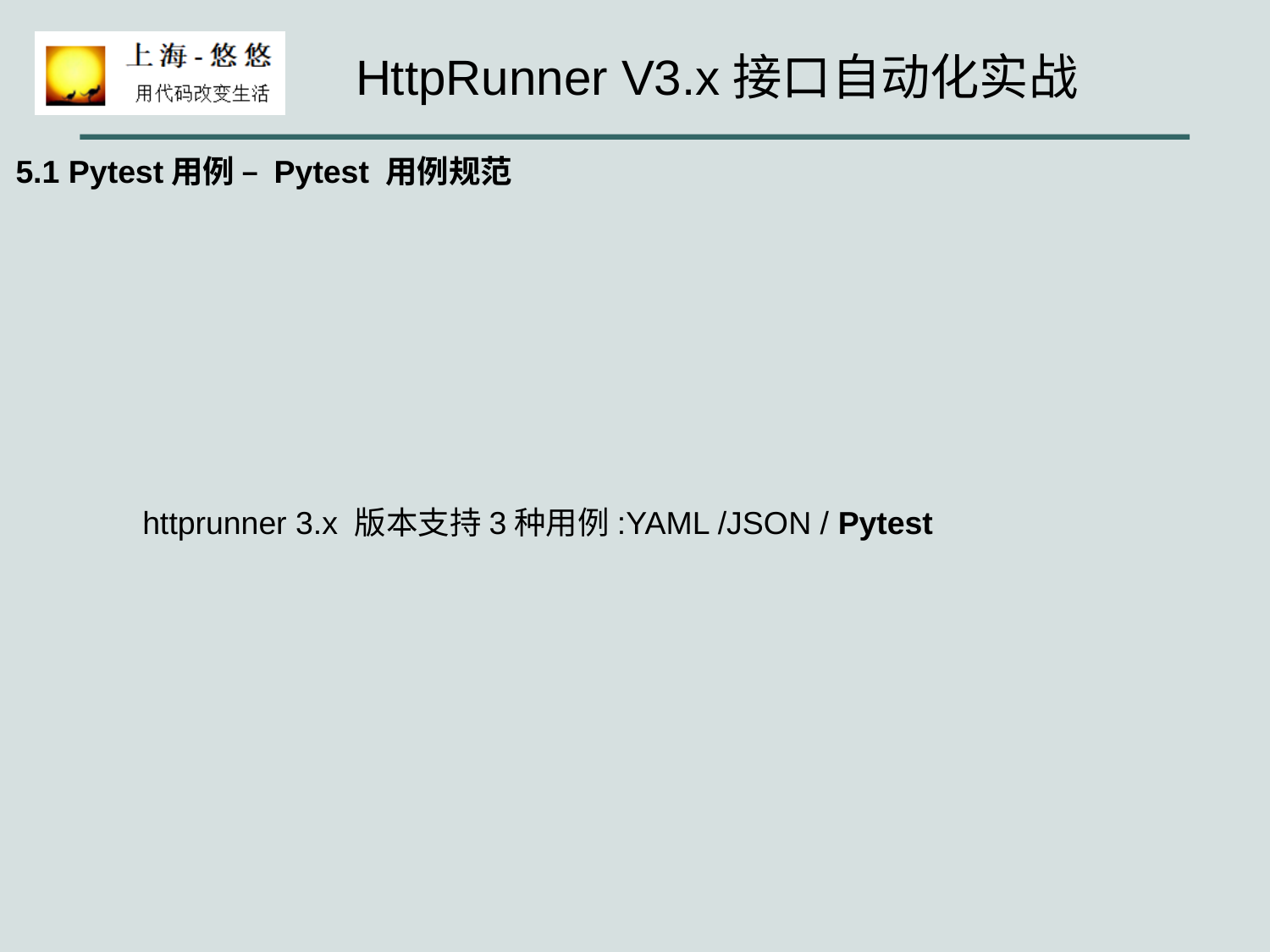

5.1 Pytest用例 – Pytest 用例规范
httprunner 3.x 版本支持3种用例:YAML /JSON / Pytest